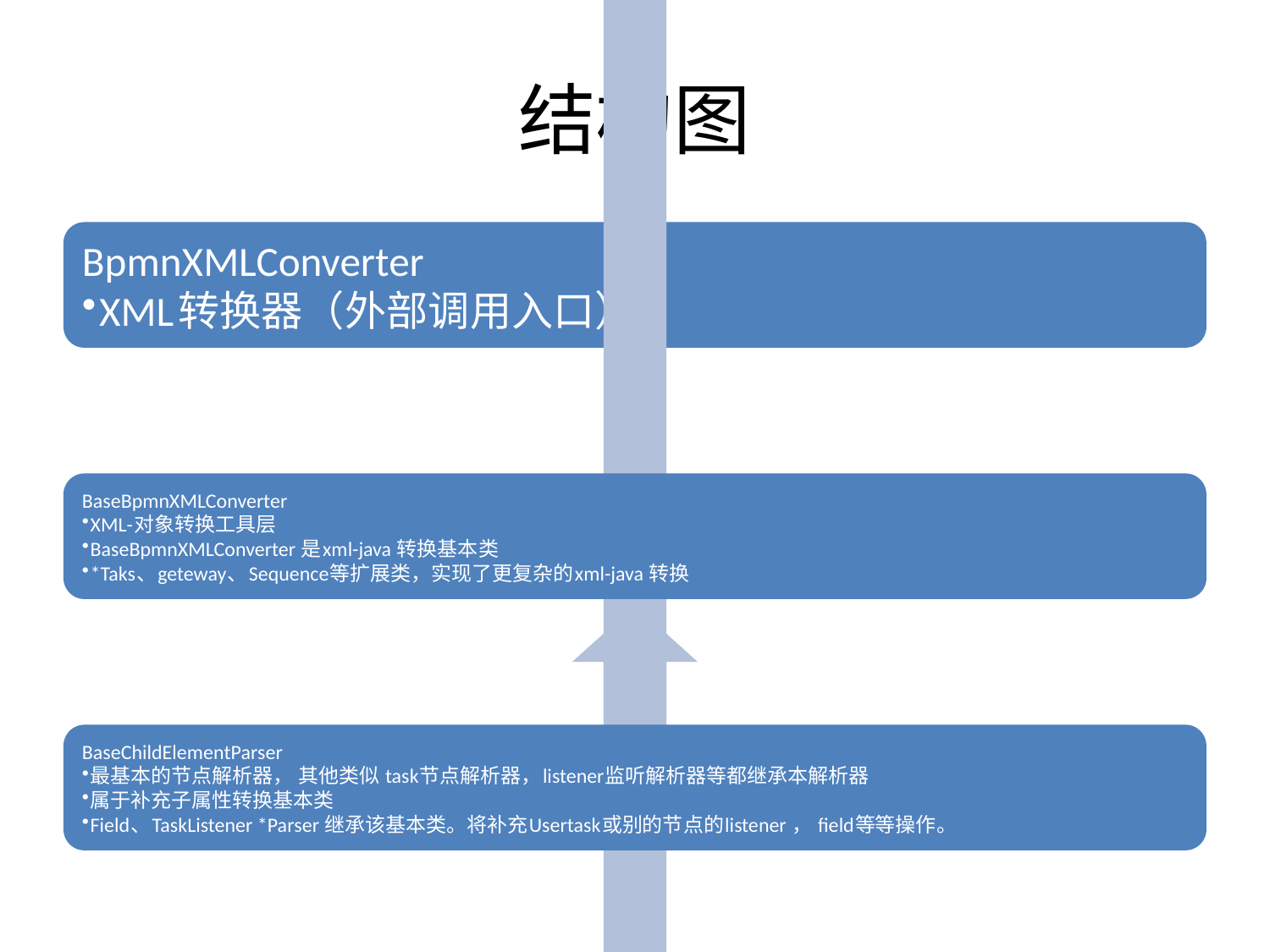

# 结构图
BpmnXMLConverter
XML转换器（外部调用入口）
BaseBpmnXMLConverter
XML-对象转换工具层
*Taks、geteway、Sequence等扩展类，实现了更复杂的xml-java 转换
BaseChildElementParser
最基本的节点解析器， 其他类似 task节点解析器，listener监听解析器等都继承本解析器
属于补充子属性转换基本类
BaseBpmnXMLConverter 是xml-java 转换基本类
Field、TaskListener *Parser 继承该基本类。将补充Usertask或别的节点的listener ， field等等操作。